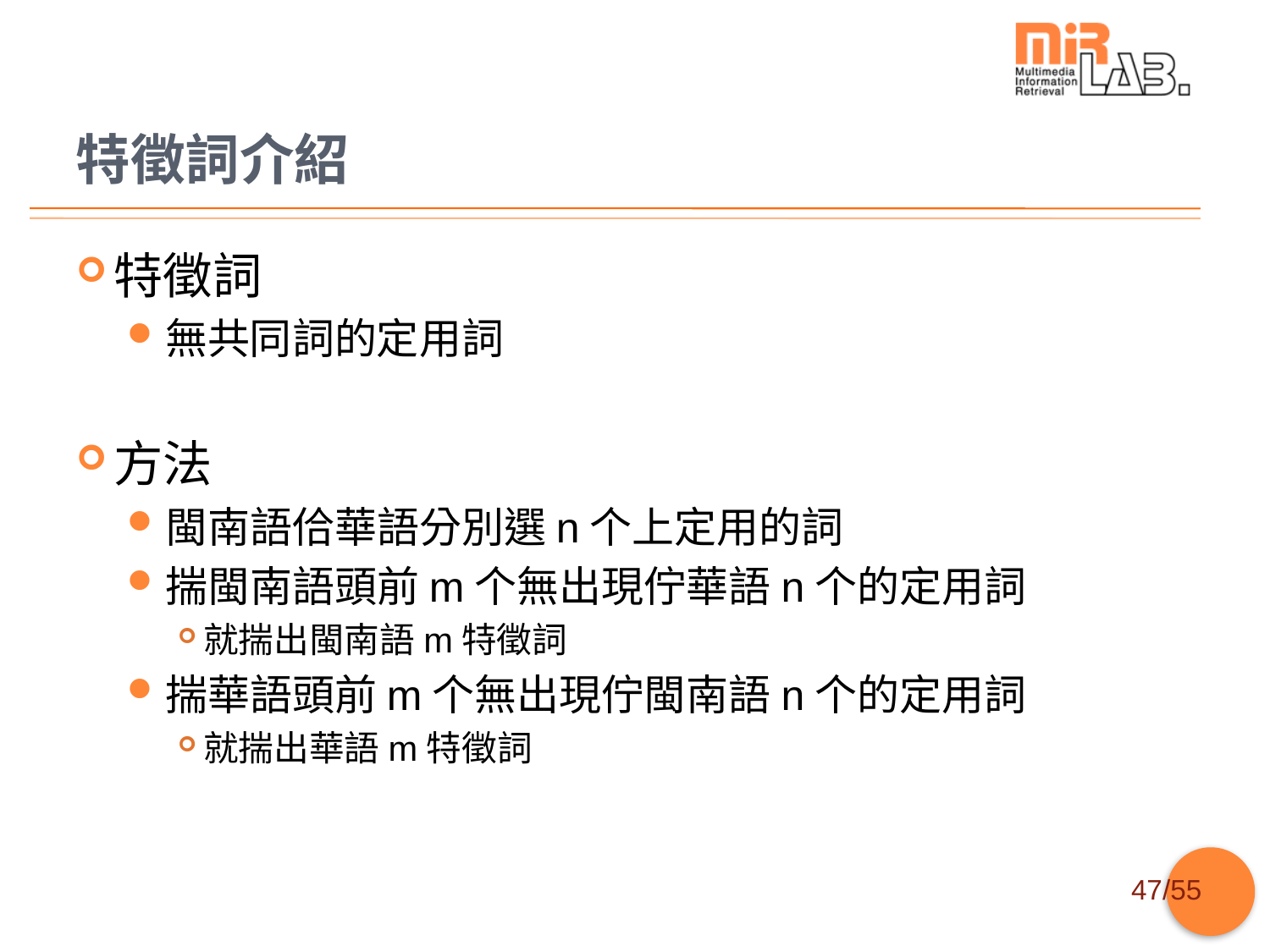

# 特徵詞介紹
特徵詞
無共同詞的定用詞

方法
閩南語佮華語分別選n个上定用的詞
揣閩南語頭前m个無出現佇華語n个的定用詞
就揣出閩南語m特徵詞
揣華語頭前m个無出現佇閩南語n个的定用詞
就揣出華語m特徵詞